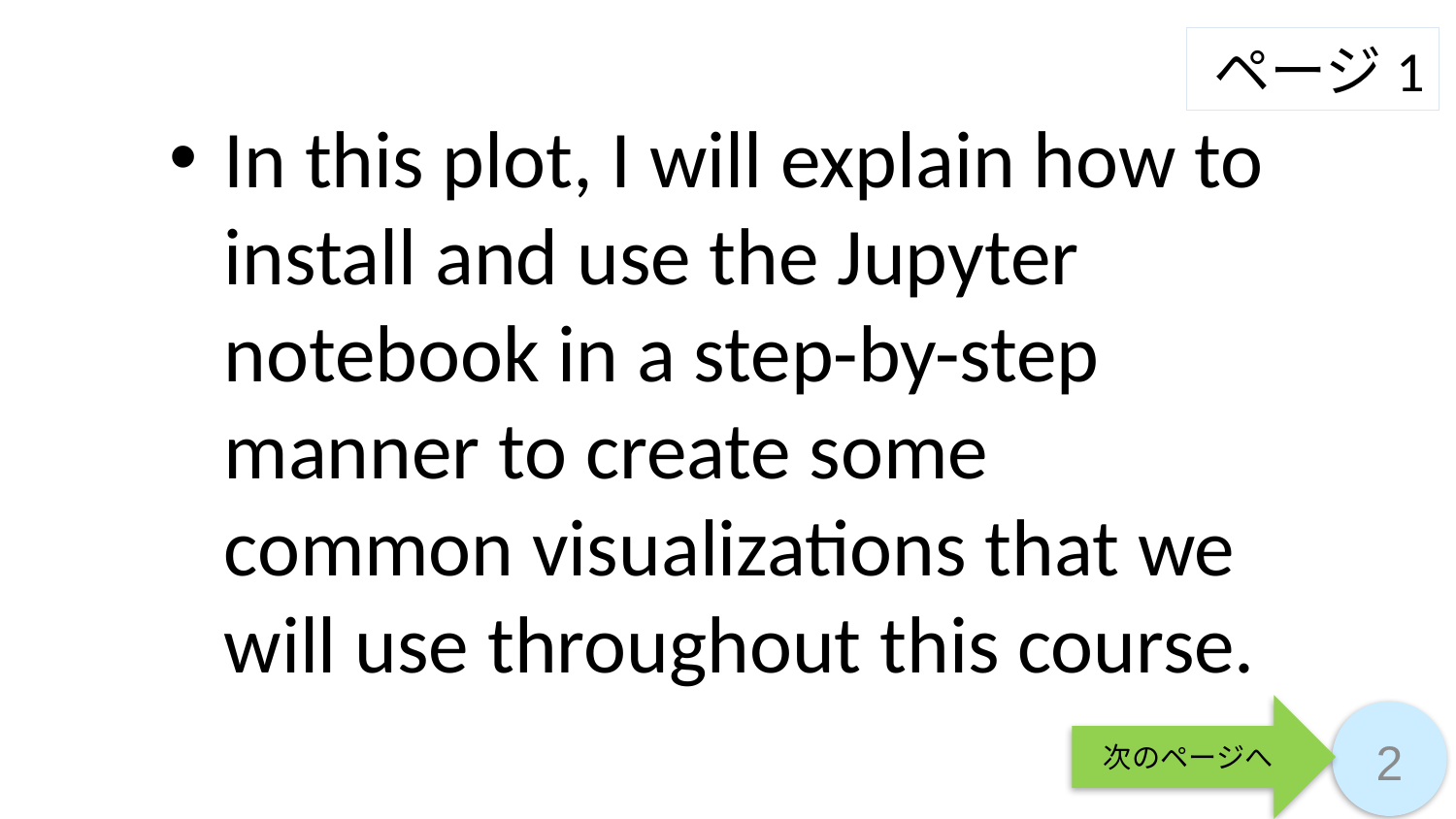

ページ1
In this plot, I will explain how to install and use the Jupyter notebook in a step-by-step manner to create some common visualizations that we will use throughout this course.
次のページへ
2